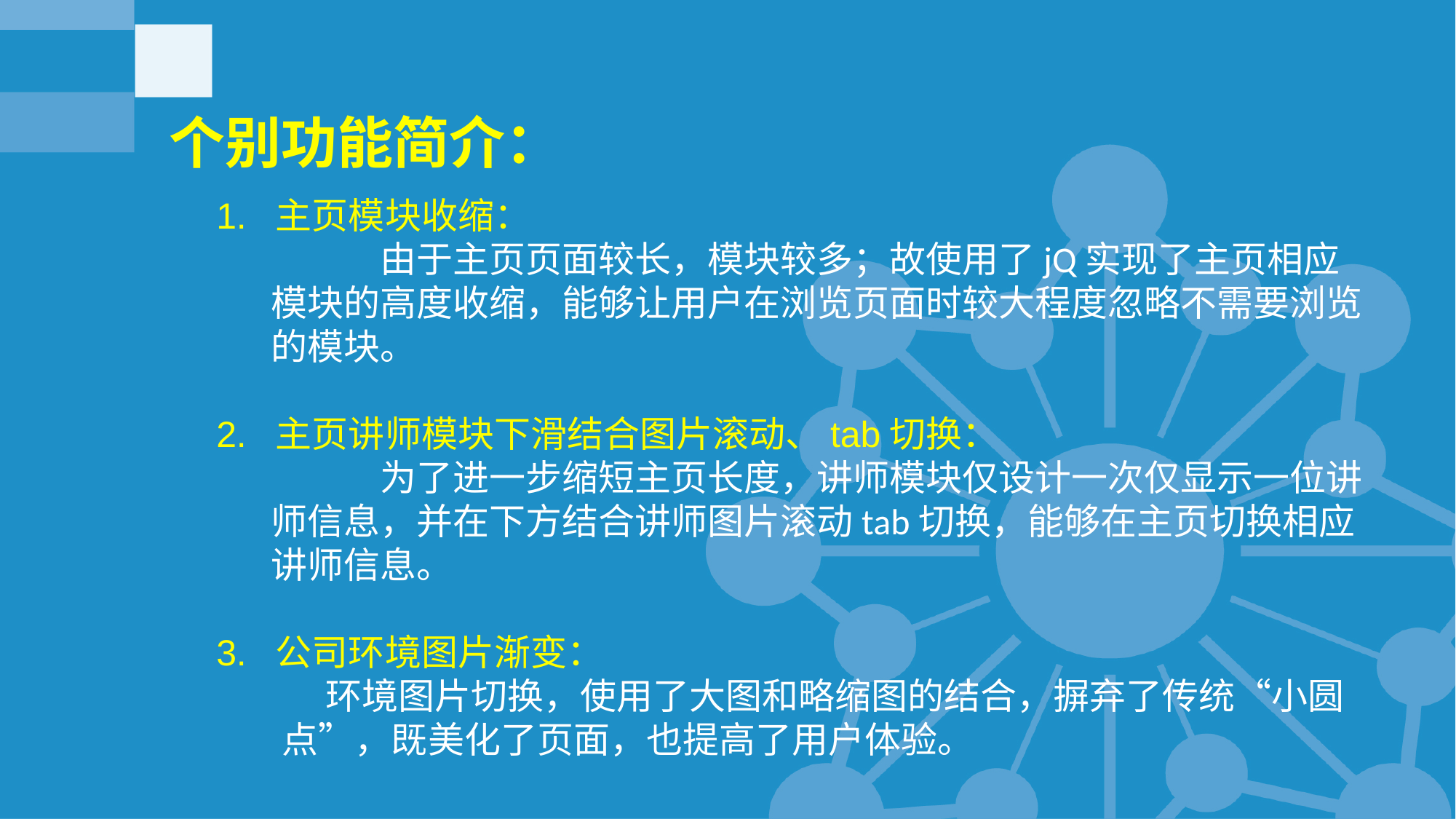

个别功能简介：

1.  主页模块收缩：
	由于主页页面较长，模块较多；故使用了jQ实现了主页相应模块的高度收缩，能够让用户在浏览页面时较大程度忽略不需要浏览的模块。

2.  主页讲师模块下滑结合图片滚动、tab切换：
	为了进一步缩短主页长度，讲师模块仅设计一次仅显示一位讲师信息，并在下方结合讲师图片滚动tab切换，能够在主页切换相应讲师信息。

3.  公司环境图片渐变：
       	环境图片切换，使用了大图和略缩图的结合，摒弃了传统“小圆
       点”，既美化了页面，也提高了用户体验。